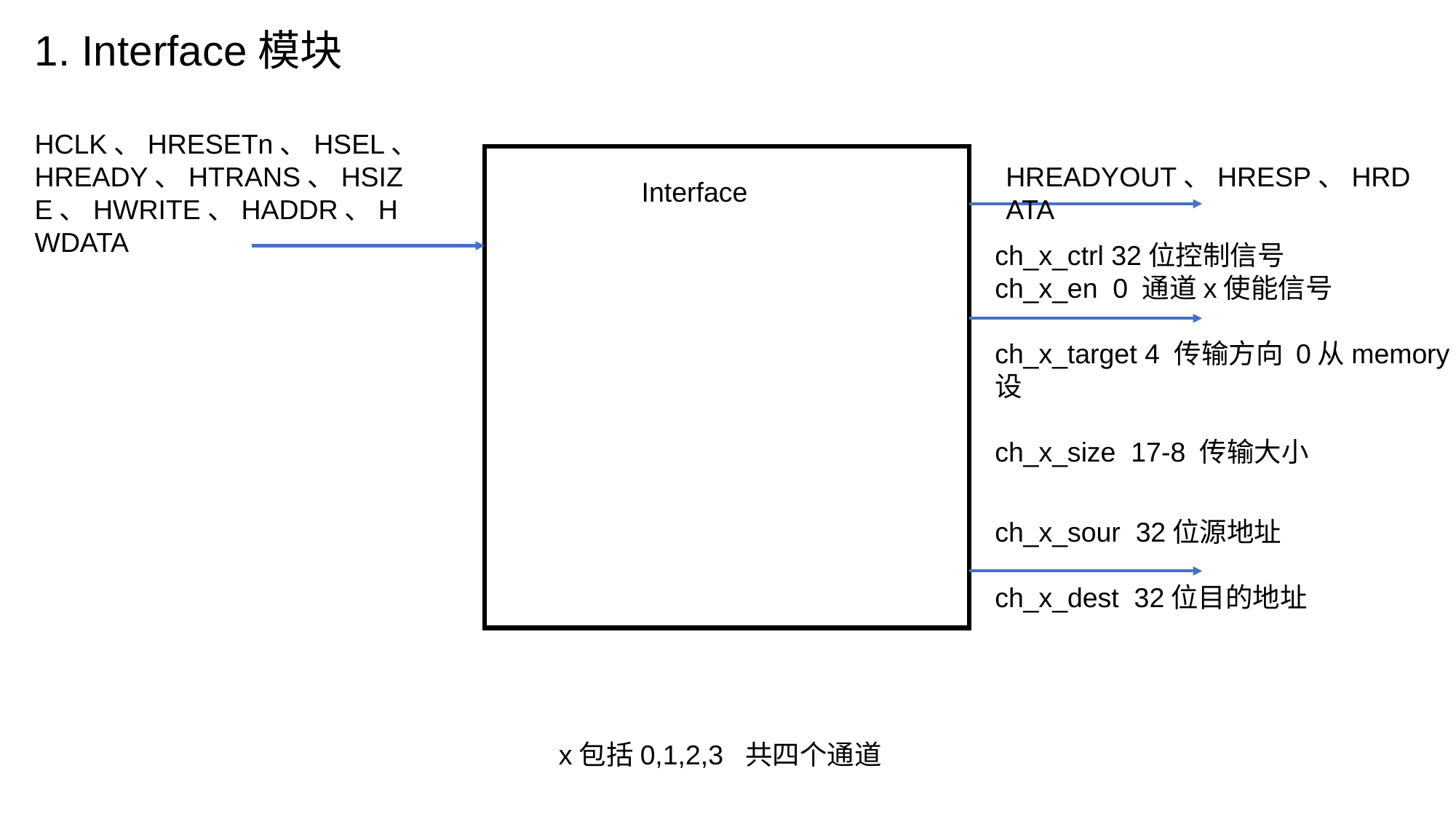

1. Interface模块
HCLK、HRESETn、HSEL、HREADY、HTRANS、HSIZE、HWRITE、HADDR、HWDATA

HREADYOUT、HRESP、HRDATA
Interface
ch_x_ctrl 32位控制信号
ch_x_en  0 通道x使能信号

ch_x_target 4 传输方向 0从memory到外设

ch_x_size  17-8 传输大小
ch_x_sour  32位源地址

ch_x_dest  32位目的地址
x包括0,1,2,3  共四个通道